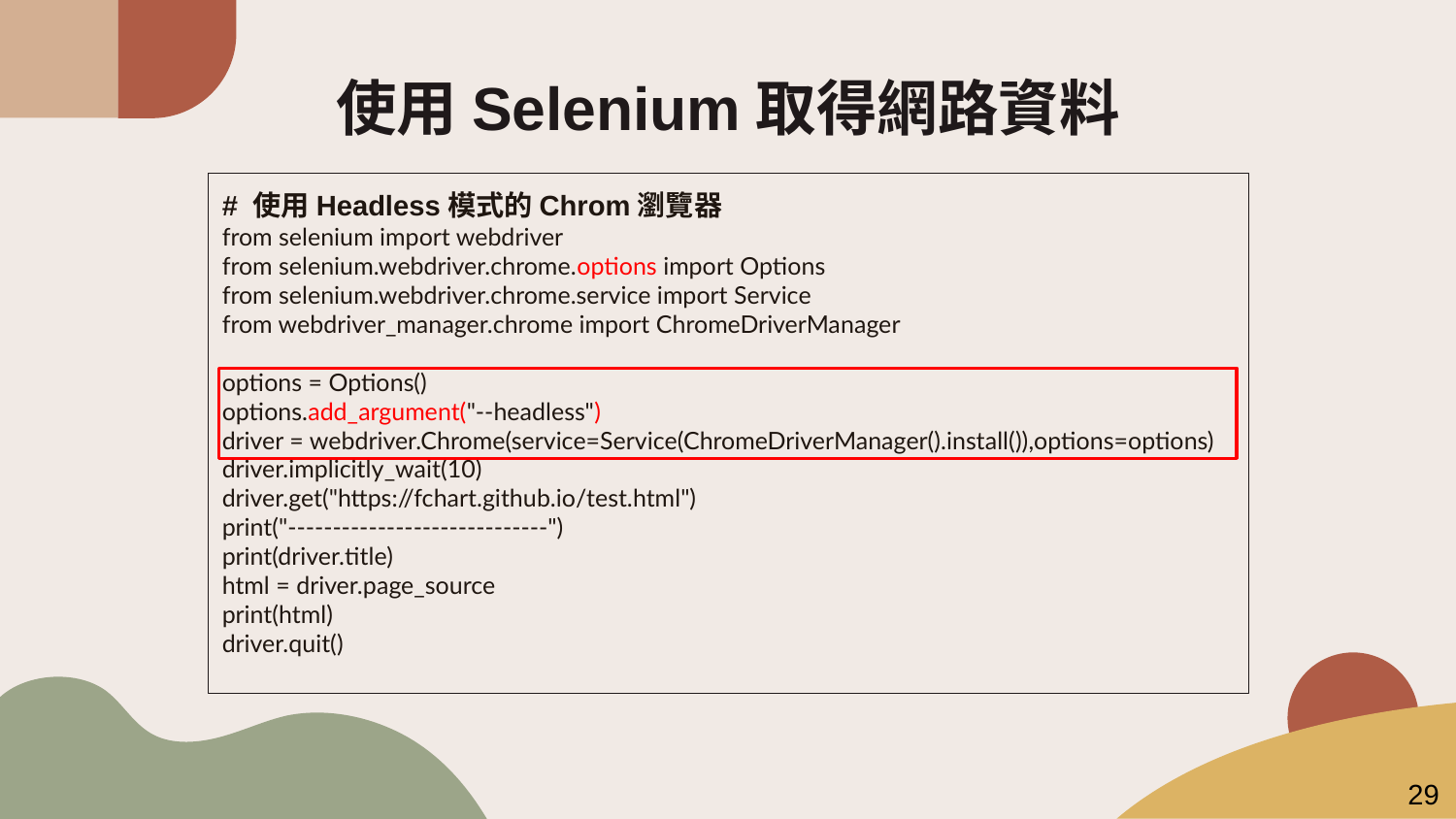

# 使用Selenium取得網路資料
# 使用Headless模式的Chrom瀏覽器
from selenium import webdriver
from selenium.webdriver.chrome.options import Options
from selenium.webdriver.chrome.service import Service
from webdriver_manager.chrome import ChromeDriverManager

options = Options()
options.add_argument("--headless")
driver = webdriver.Chrome(service=Service(ChromeDriverManager().install()),options=options)
driver.implicitly_wait(10)
driver.get("https://fchart.github.io/test.html")
print("-----------------------------")
print(driver.title)
html = driver.page_source
print(html)
driver.quit()

29